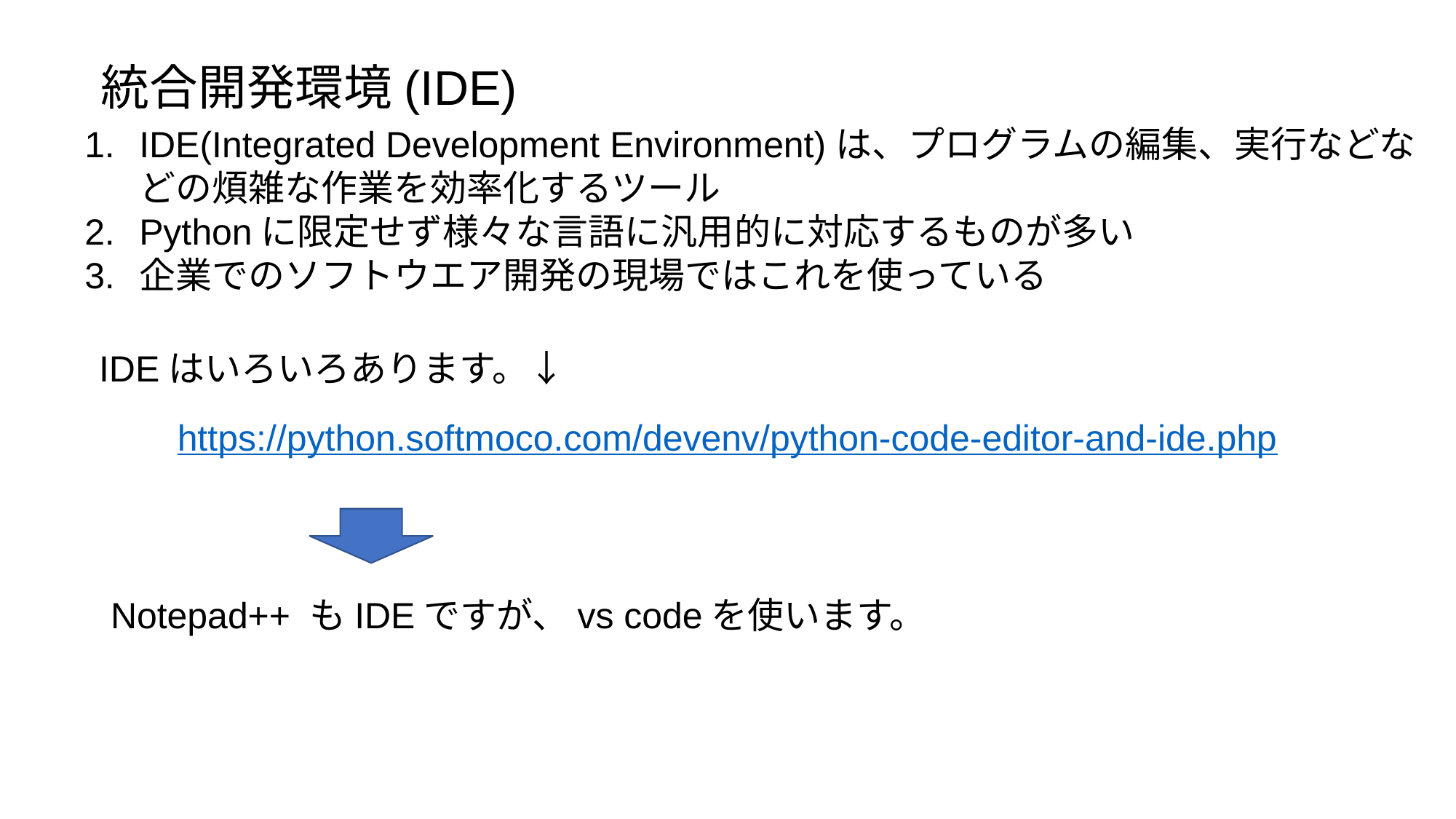

統合開発環境(IDE)
IDE(Integrated Development Environment)は、プログラムの編集、実行などなどの煩雑な作業を効率化するツール
Pythonに限定せず様々な言語に汎用的に対応するものが多い
企業でのソフトウエア開発の現場ではこれを使っている
IDEはいろいろあります。↓
https://python.softmoco.com/devenv/python-code-editor-and-ide.php

Notepad++ もIDEですが、vs codeを使います。